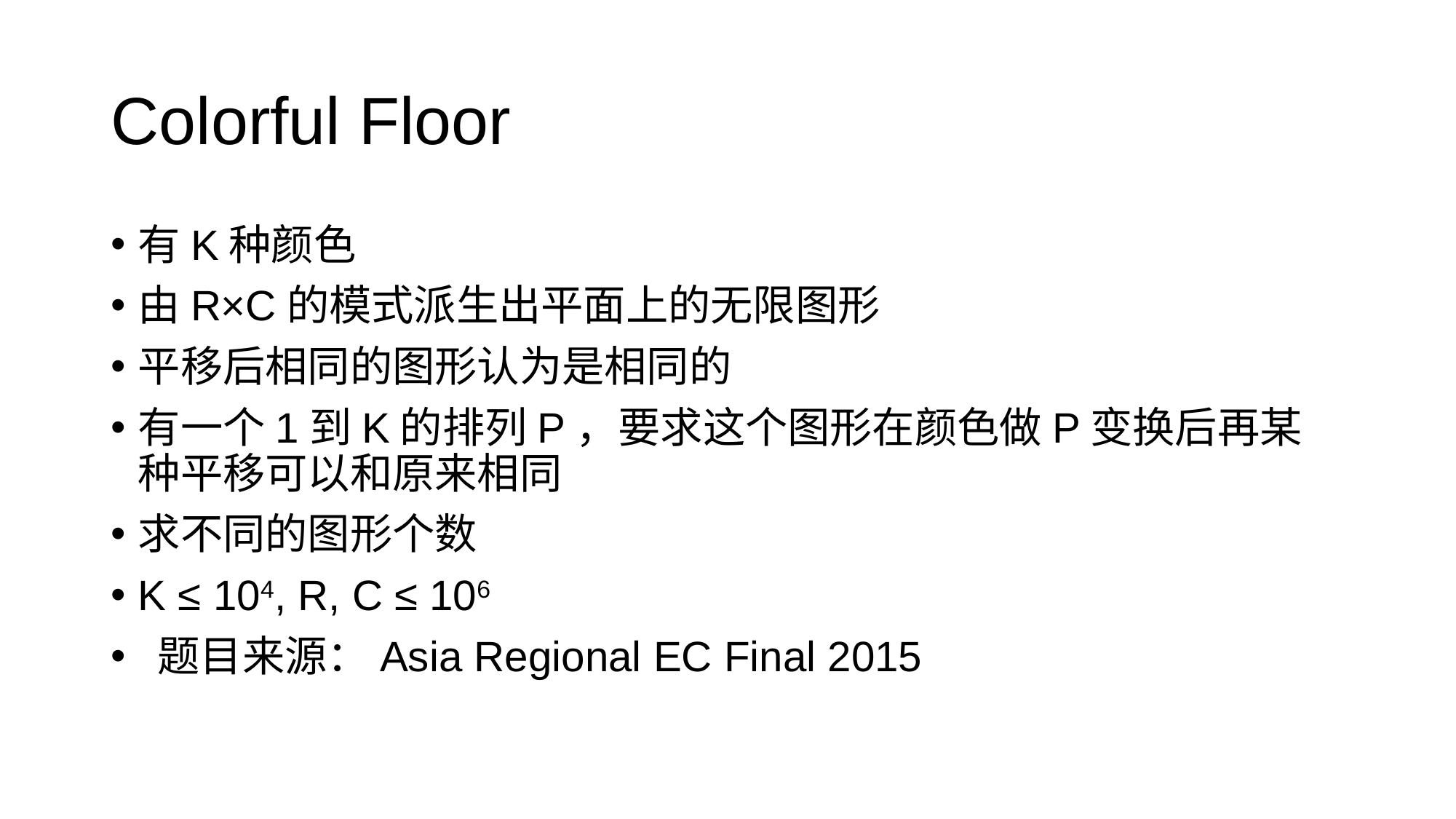

# Colorful Floor
有K种颜色
由R×C的模式派生出平面上的无限图形
平移后相同的图形认为是相同的
有一个1到K的排列P，要求这个图形在颜色做P变换后再某种平移可以和原来相同
求不同的图形个数
K ≤ 104, R, C ≤ 106
 题目来源：Asia Regional EC Final 2015